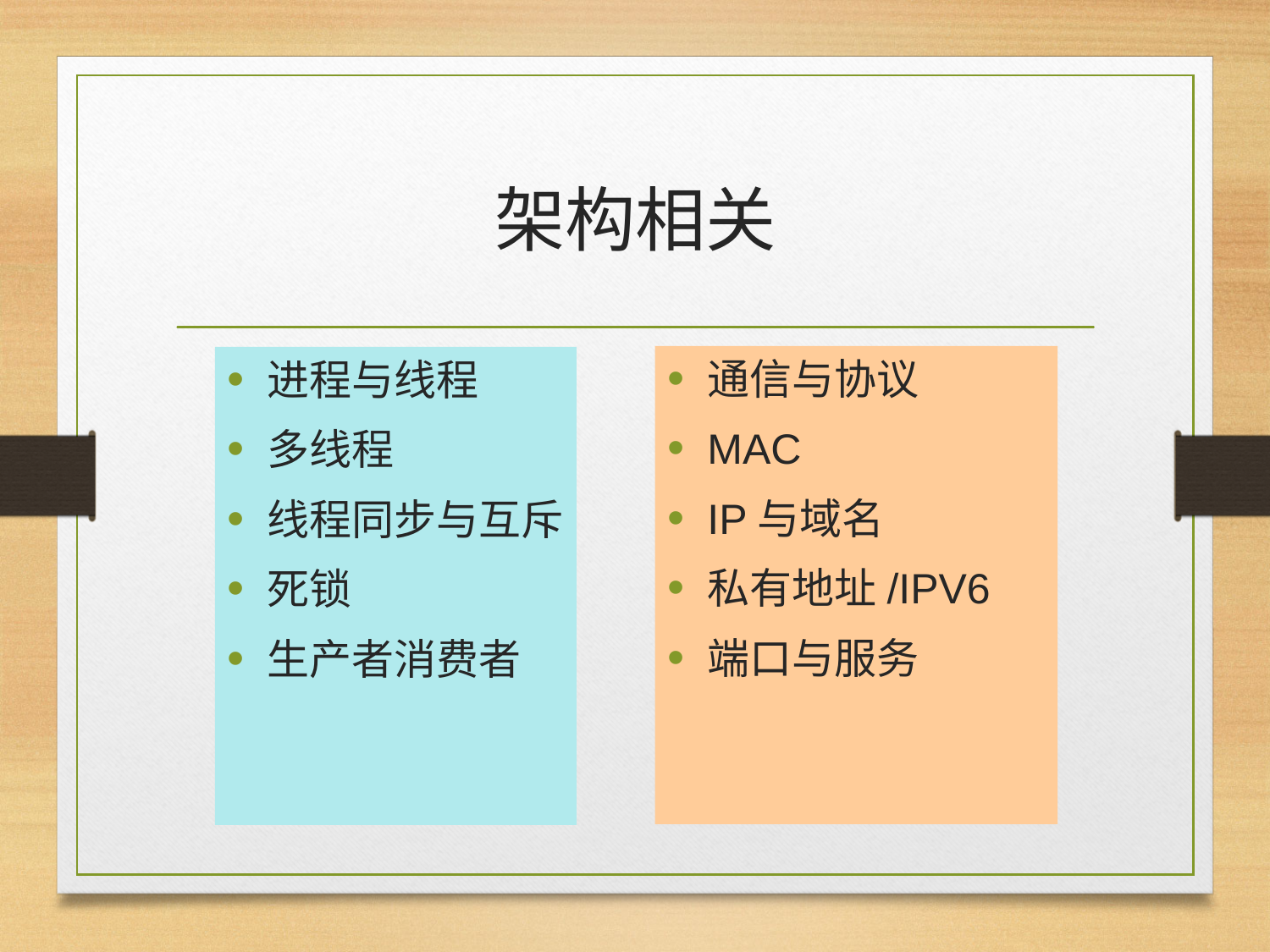

# 架构相关
通信与协议
MAC
IP与域名
私有地址/IPV6
端口与服务
进程与线程
多线程
线程同步与互斥
死锁
生产者消费者